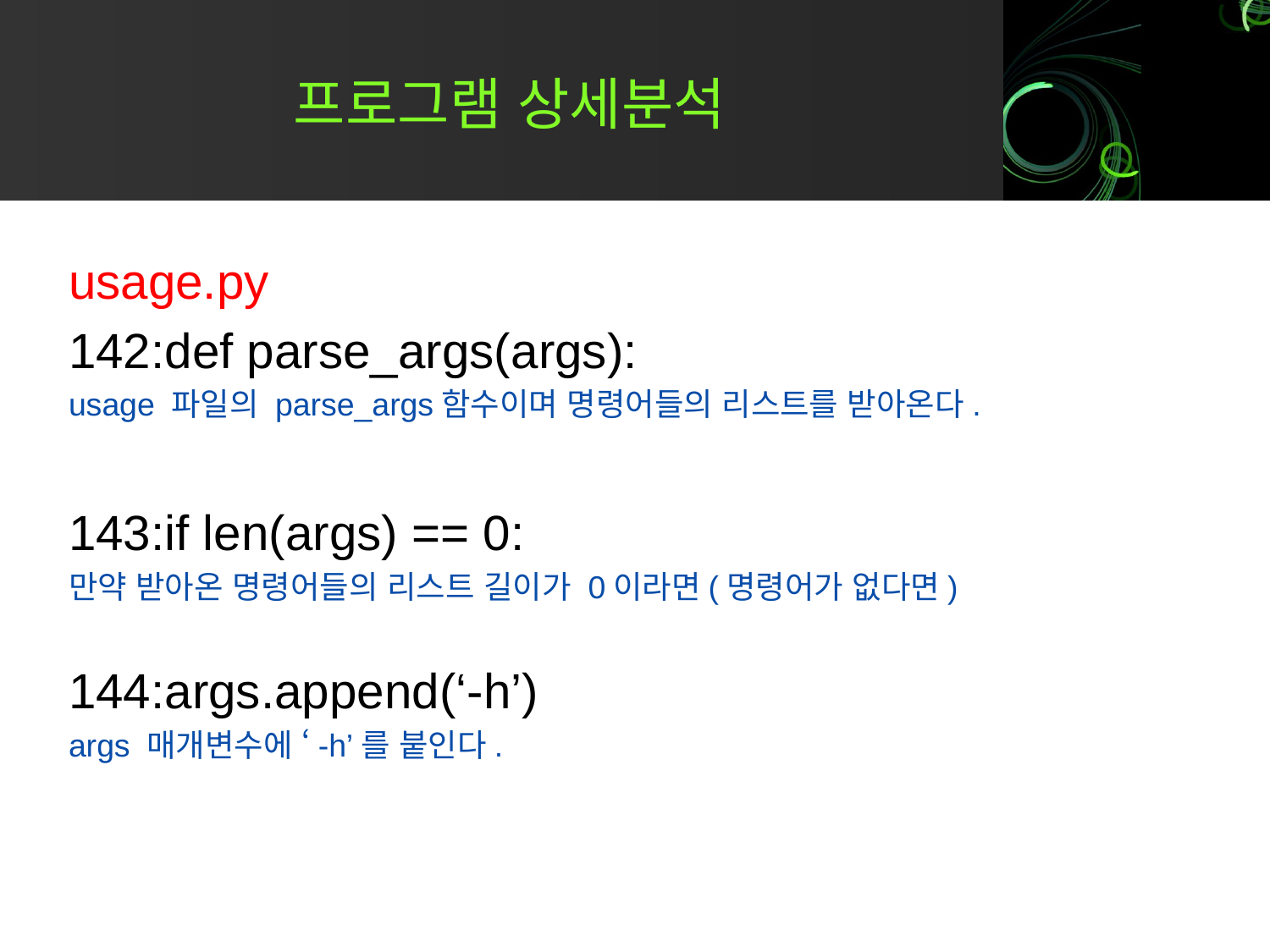

# 프로그램 상세분석

usage.py
142:def parse_args(args):
usage 파일의 parse_args함수이며 명령어들의 리스트를 받아온다.

143:if len(args) == 0:
만약 받아온 명령어들의 리스트 길이가 0이라면(명령어가 없다면)

144:args.append(‘-h’)
args 매개변수에 ‘-h’를 붙인다.